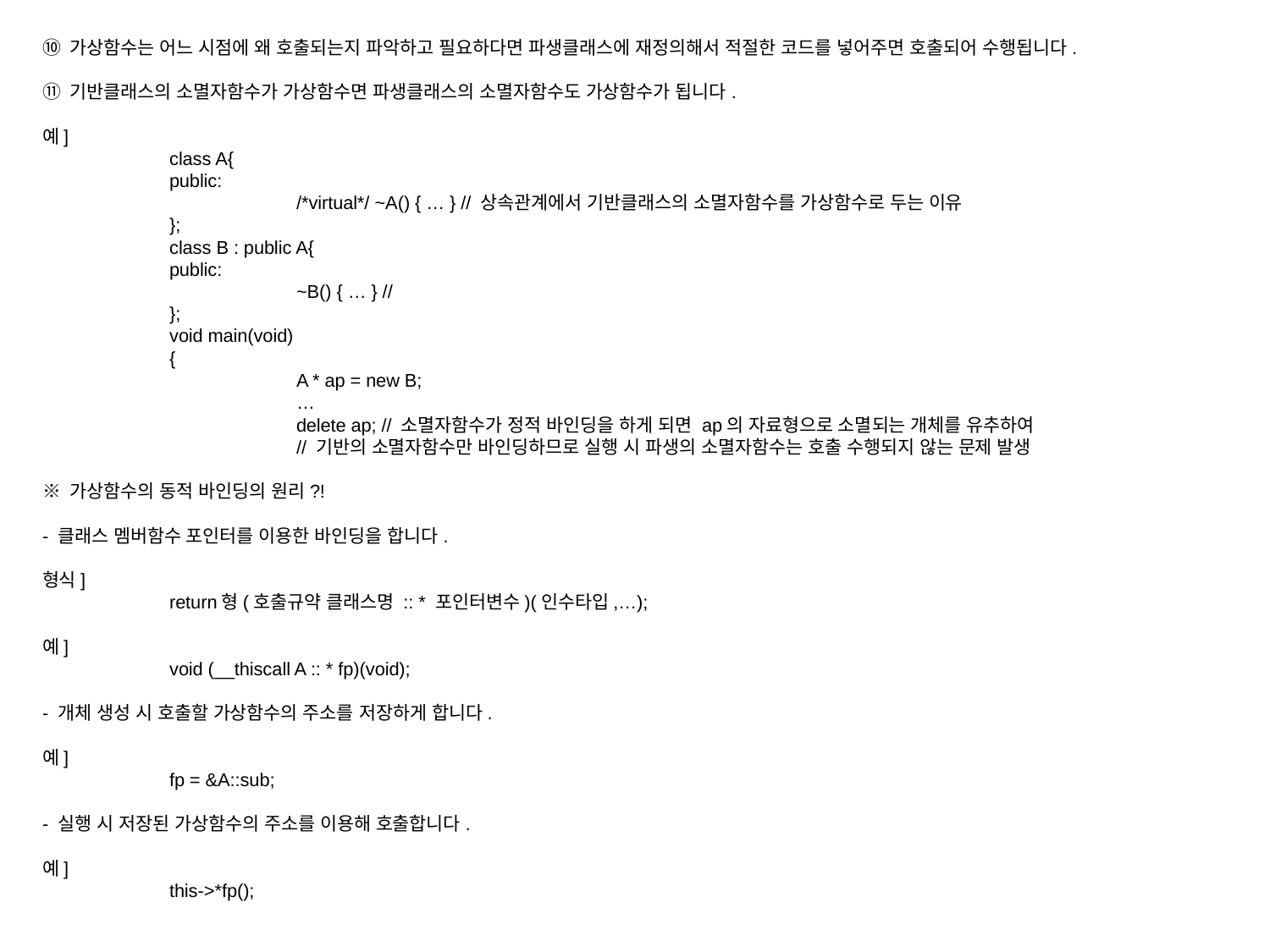

⑩ 가상함수는 어느 시점에 왜 호출되는지 파악하고 필요하다면 파생클래스에 재정의해서 적절한 코드를 넣어주면 호출되어 수행됩니다.

⑪ 기반클래스의 소멸자함수가 가상함수면 파생클래스의 소멸자함수도 가상함수가 됩니다.

예]
	class A{
	public:
		/*virtual*/ ~A() { … } // 상속관계에서 기반클래스의 소멸자함수를 가상함수로 두는 이유
	};
	class B : public A{
	public:
		~B() { … } //
	};
	void main(void)
	{
		A * ap = new B;
		…
		delete ap; // 소멸자함수가 정적 바인딩을 하게 되면 ap의 자료형으로 소멸되는 개체를 유추하여
		// 기반의 소멸자함수만 바인딩하므로 실행 시 파생의 소멸자함수는 호출 수행되지 않는 문제 발생

※ 가상함수의 동적 바인딩의 원리?!

- 클래스 멤버함수 포인터를 이용한 바인딩을 합니다.

형식]
	return형(호출규약 클래스명 :: * 포인터변수)(인수타입,…);

예]
	void (__thiscall A :: * fp)(void);

- 개체 생성 시 호출할 가상함수의 주소를 저장하게 합니다.

예]
	fp = &A::sub;

- 실행 시 저장된 가상함수의 주소를 이용해 호출합니다.

예]
	this->*fp();